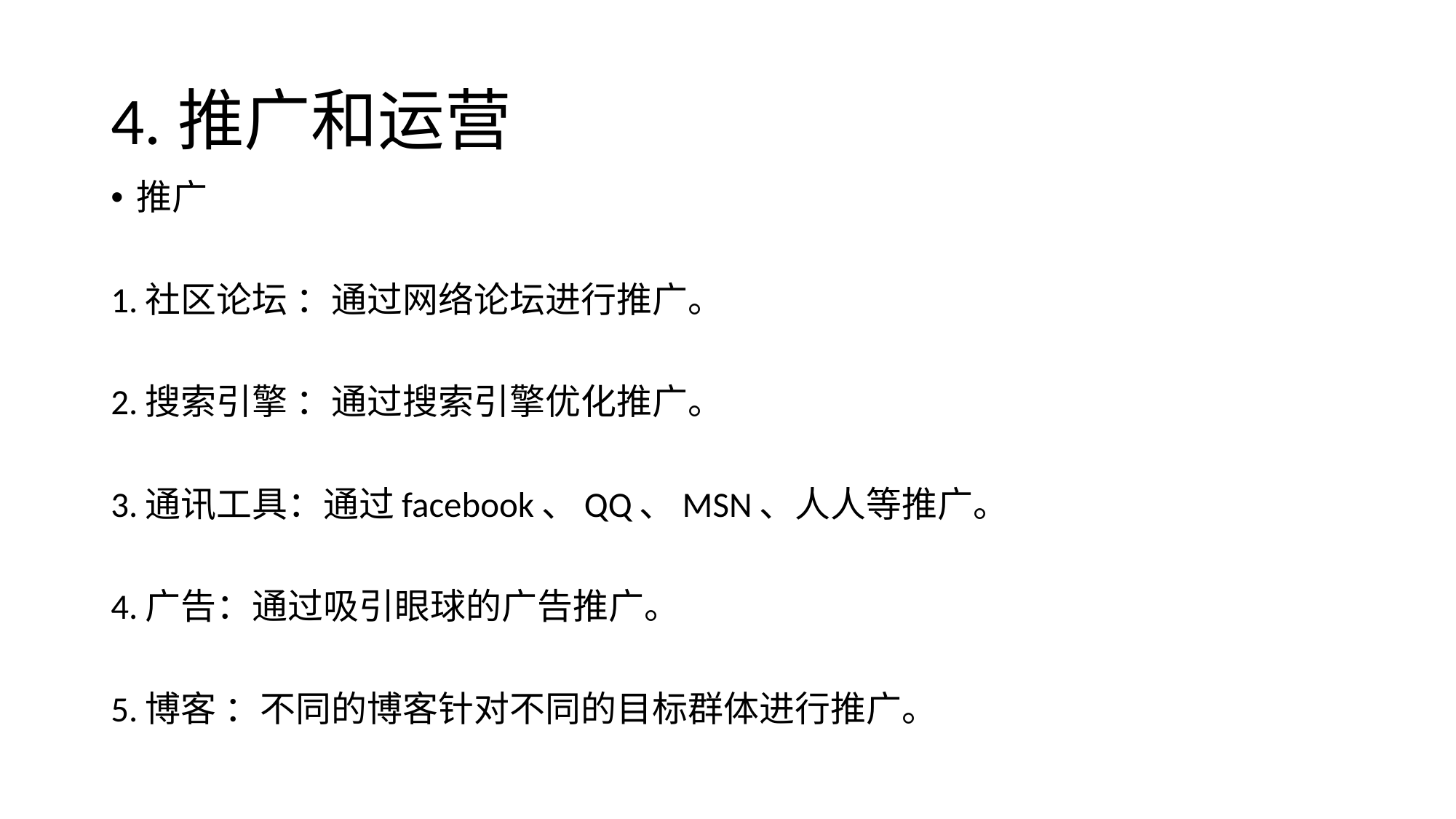

# 4.推广和运营
推广

1.社区论坛 ：通过网络论坛进行推广。

2.搜索引擎 ：通过搜索引擎优化推广。

3.通讯工具：通过facebook、QQ、MSN、人人等推广。

4.广告：通过吸引眼球的广告推广。

5.博客 ：不同的博客针对不同的目标群体进行推广。